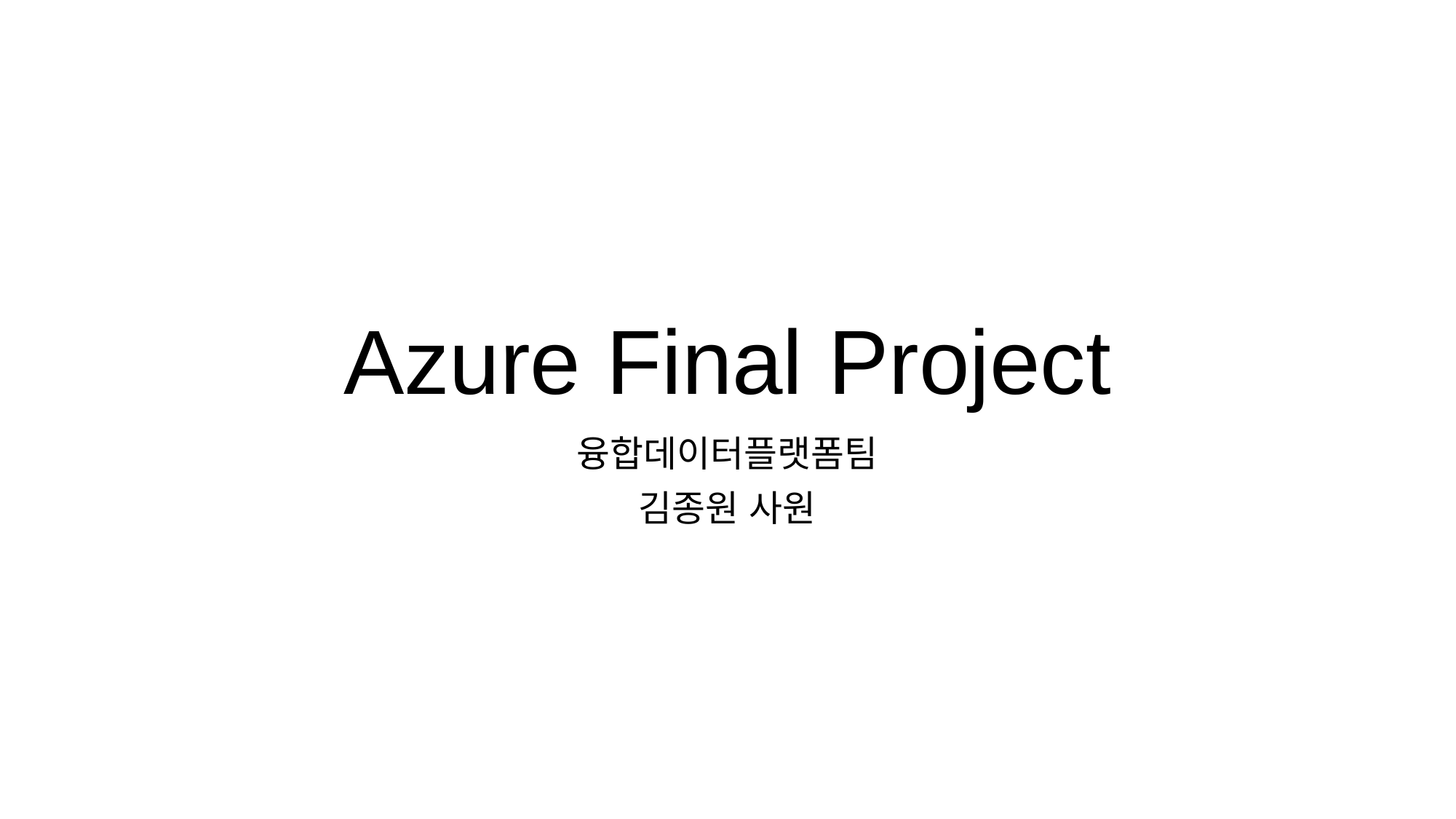

# Azure Final Project
융합데이터플랫폼팀
김종원 사원